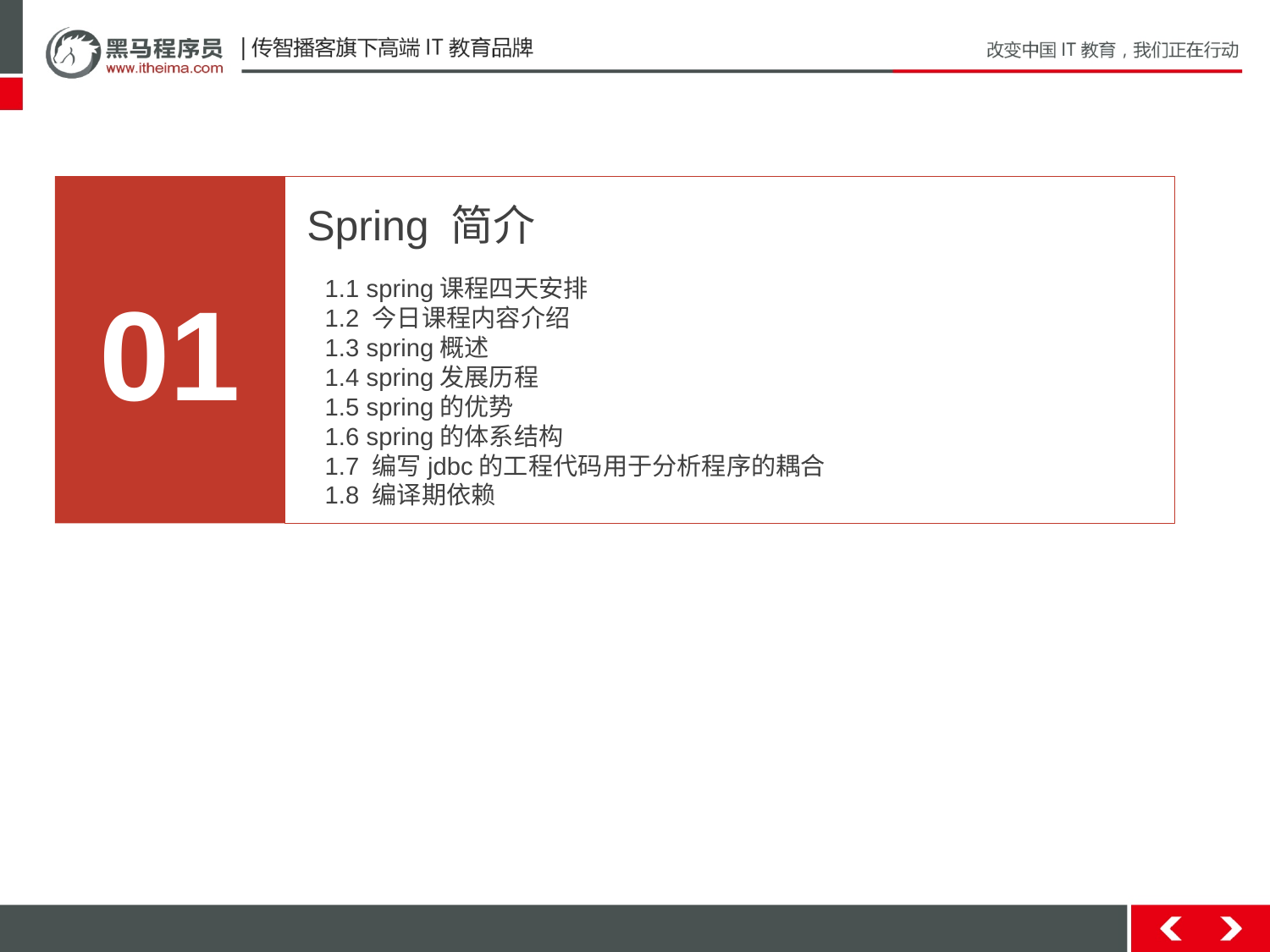

01
Spring 简介
1.1 spring课程四天安排
1.2 今日课程内容介绍
1.3 spring概述
1.4 spring发展历程
1.5 spring的优势
1.6 spring的体系结构
1.7 编写jdbc的工程代码用于分析程序的耦合
1.8 编译期依赖